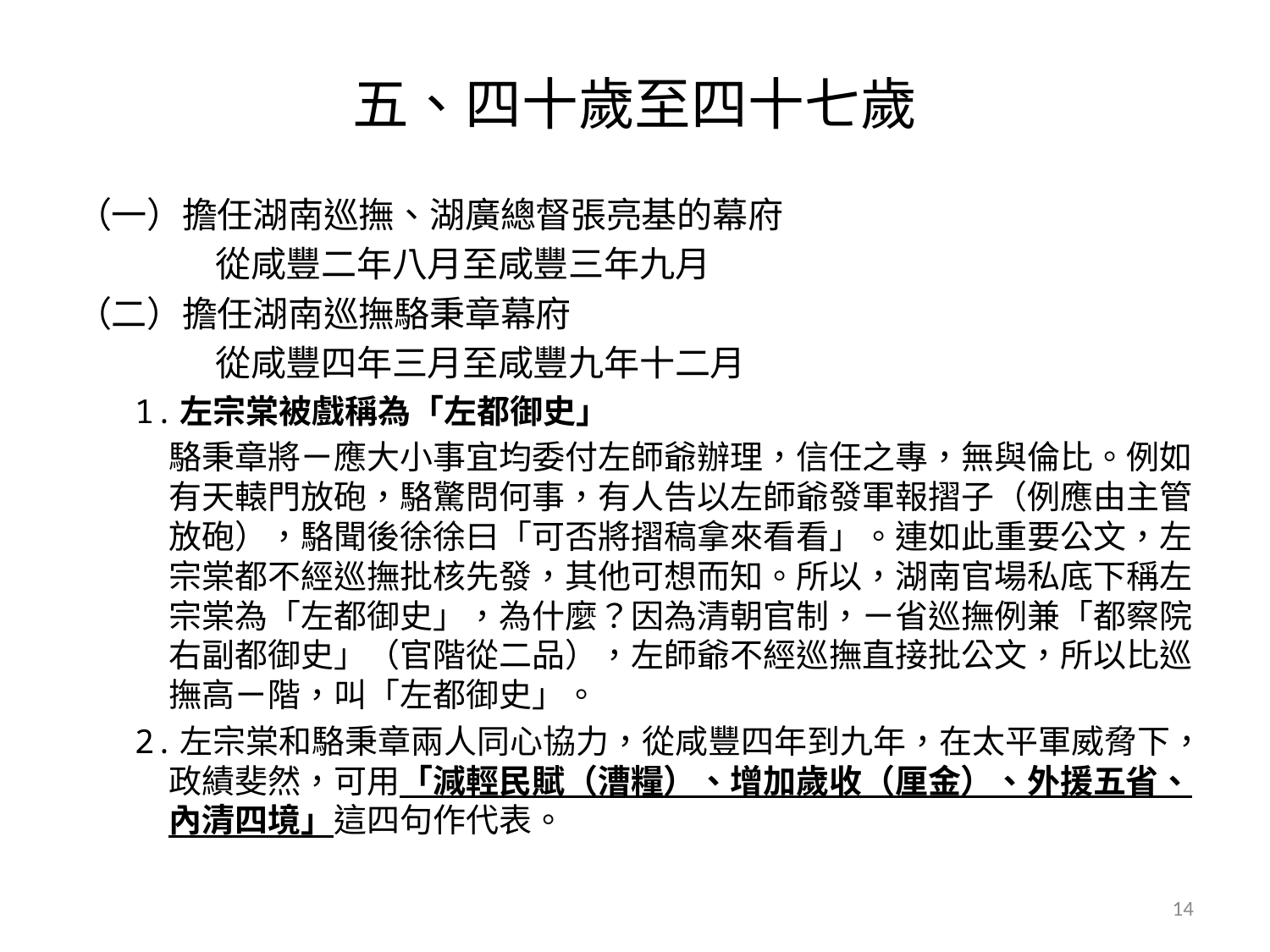

# 五、四十歲至四十七歲
（一）擔任湖南巡撫、湖廣總督張亮基的幕府
從咸豐二年八月至咸豐三年九月
（二）擔任湖南巡撫駱秉章幕府
從咸豐四年三月至咸豐九年十二月
1.左宗棠被戲稱為「左都御史」
駱秉章將ㄧ應大小事宜均委付左師爺辦理，信任之專，無與倫比。例如有天轅門放砲，駱驚問何事，有人告以左師爺發軍報摺子（例應由主管放砲），駱聞後徐徐曰「可否將摺稿拿來看看」。連如此重要公文，左宗棠都不經巡撫批核先發，其他可想而知。所以，湖南官場私底下稱左宗棠為「左都御史」，為什麼？因為清朝官制，ㄧ省巡撫例兼「都察院右副都御史」（官階從二品），左師爺不經巡撫直接批公文，所以比巡撫高ㄧ階，叫「左都御史」。
2.左宗棠和駱秉章兩人同心協力，從咸豐四年到九年，在太平軍威脅下，政績斐然，可用「減輕民賦（漕糧）、增加歲收（厘金）、外援五省、內清四境」這四句作代表。

14